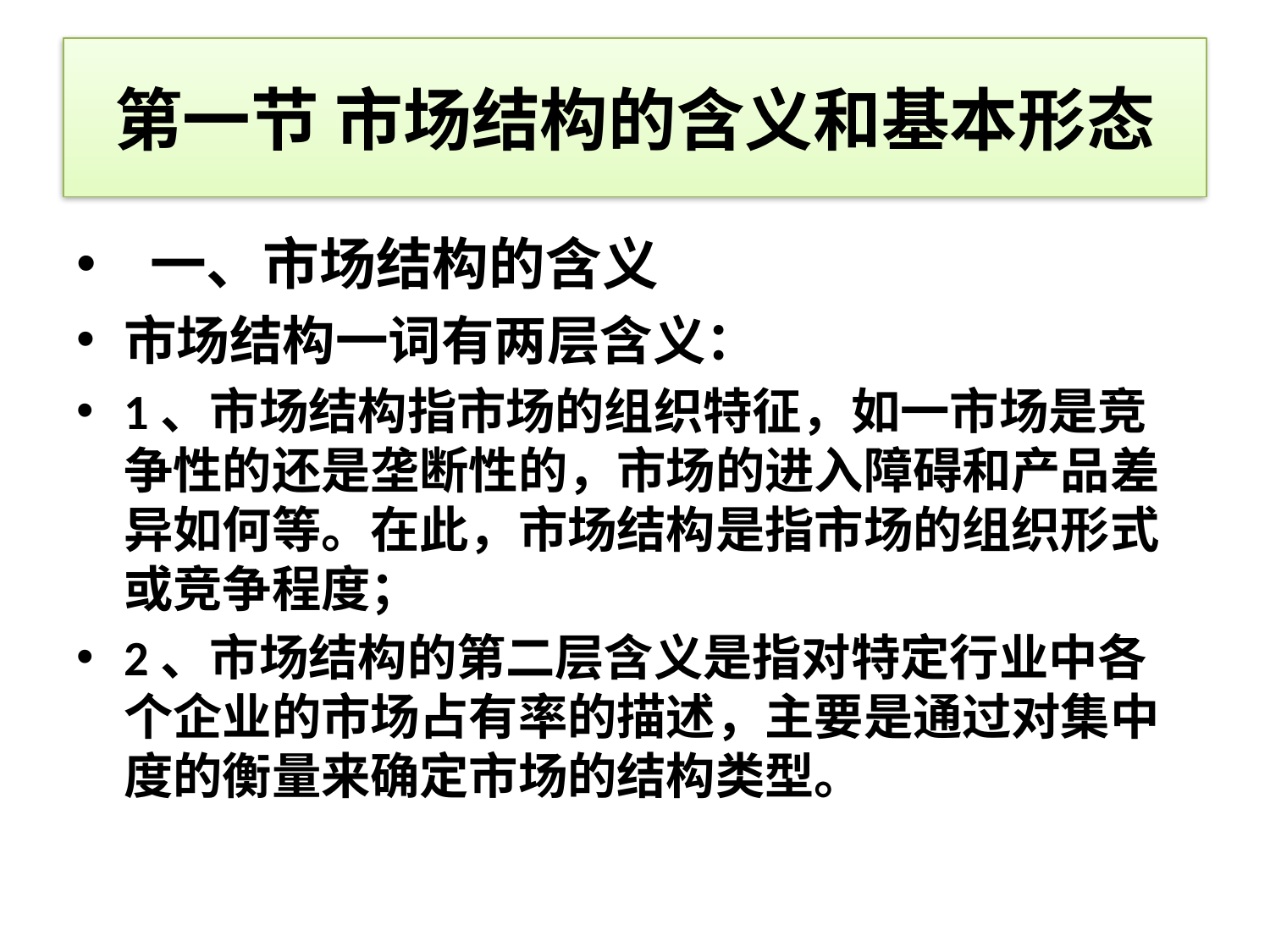

# 第一节 市场结构的含义和基本形态
 一、市场结构的含义
市场结构一词有两层含义：
1、市场结构指市场的组织特征，如一市场是竞争性的还是垄断性的，市场的进入障碍和产品差异如何等。在此，市场结构是指市场的组织形式或竞争程度；
2、市场结构的第二层含义是指对特定行业中各个企业的市场占有率的描述，主要是通过对集中度的衡量来确定市场的结构类型。